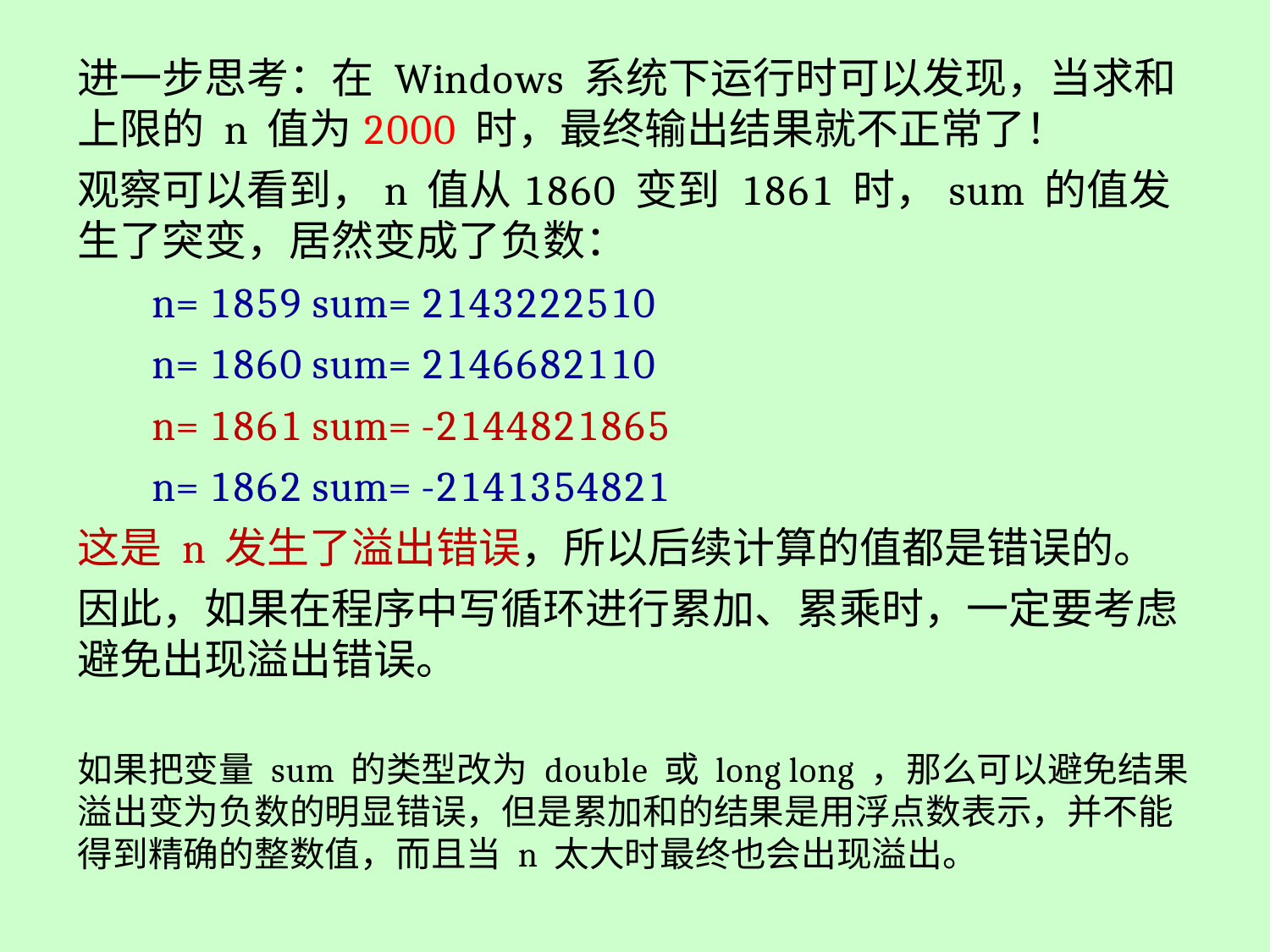

进一步思考：在 Windows 系统下运行时可以发现，当求和上限的 n 值为2000 时，最终输出结果就不正常了！
观察可以看到，n 值从1860 变到 1861 时，sum 的值发生了突变，居然变成了负数：
n= 1859 sum= 2143222510
n= 1860 sum= 2146682110
n= 1861 sum= -2144821865
n= 1862 sum= -2141354821
这是 n 发生了溢出错误，所以后续计算的值都是错误的。
因此，如果在程序中写循环进行累加、累乘时，一定要考虑避免出现溢出错误。

如果把变量 sum 的类型改为 double 或 long long ，那么可以避免结果溢出变为负数的明显错误，但是累加和的结果是用浮点数表示，并不能得到精确的整数值，而且当 n 太大时最终也会出现溢出。
51